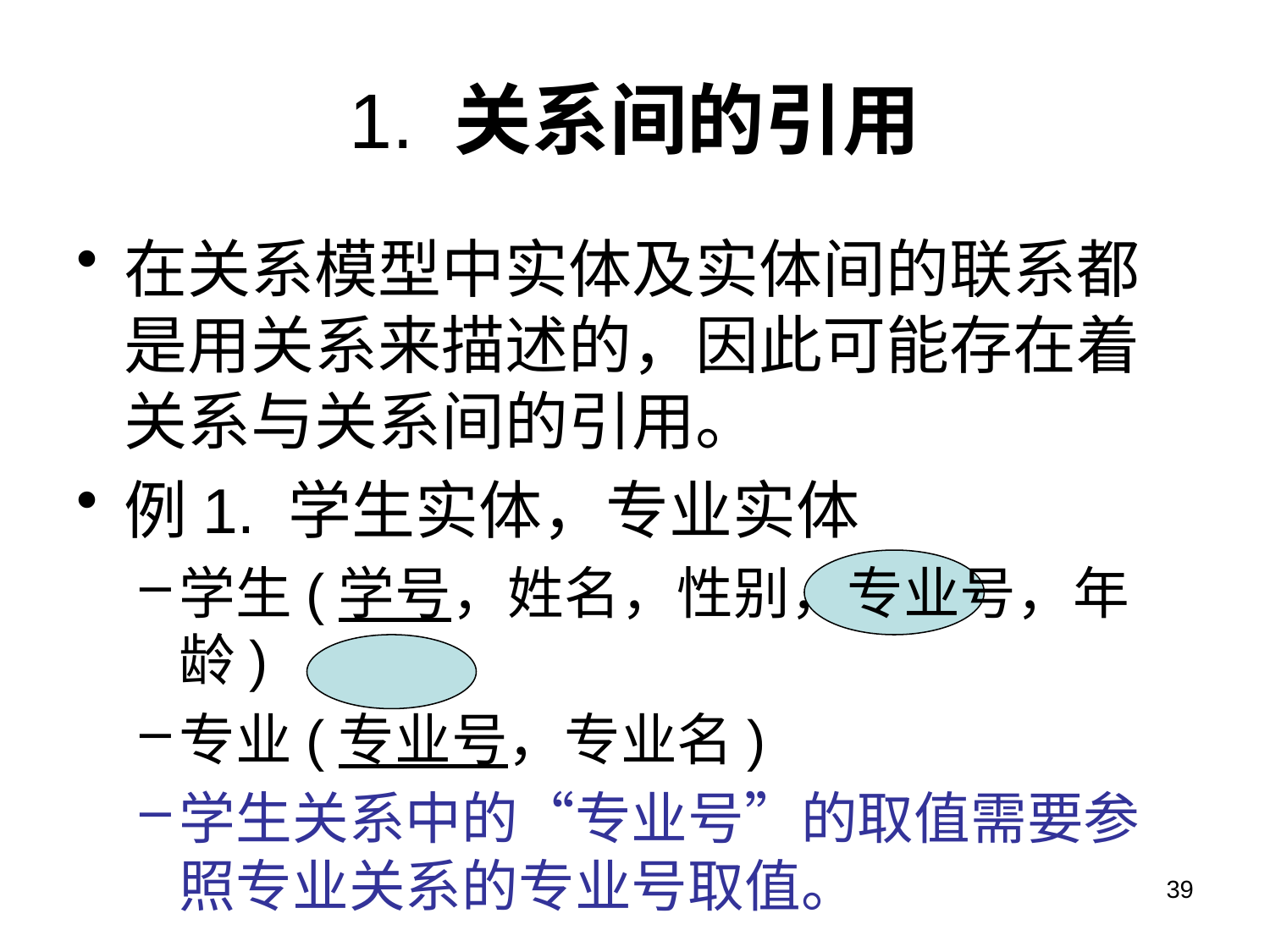

# 1. 关系间的引用
在关系模型中实体及实体间的联系都是用关系来描述的，因此可能存在着关系与关系间的引用。
例1. 学生实体，专业实体
学生(学号，姓名，性别，专业号，年龄)
专业(专业号，专业名)
学生关系中的“专业号”的取值需要参照专业关系的专业号取值。

39